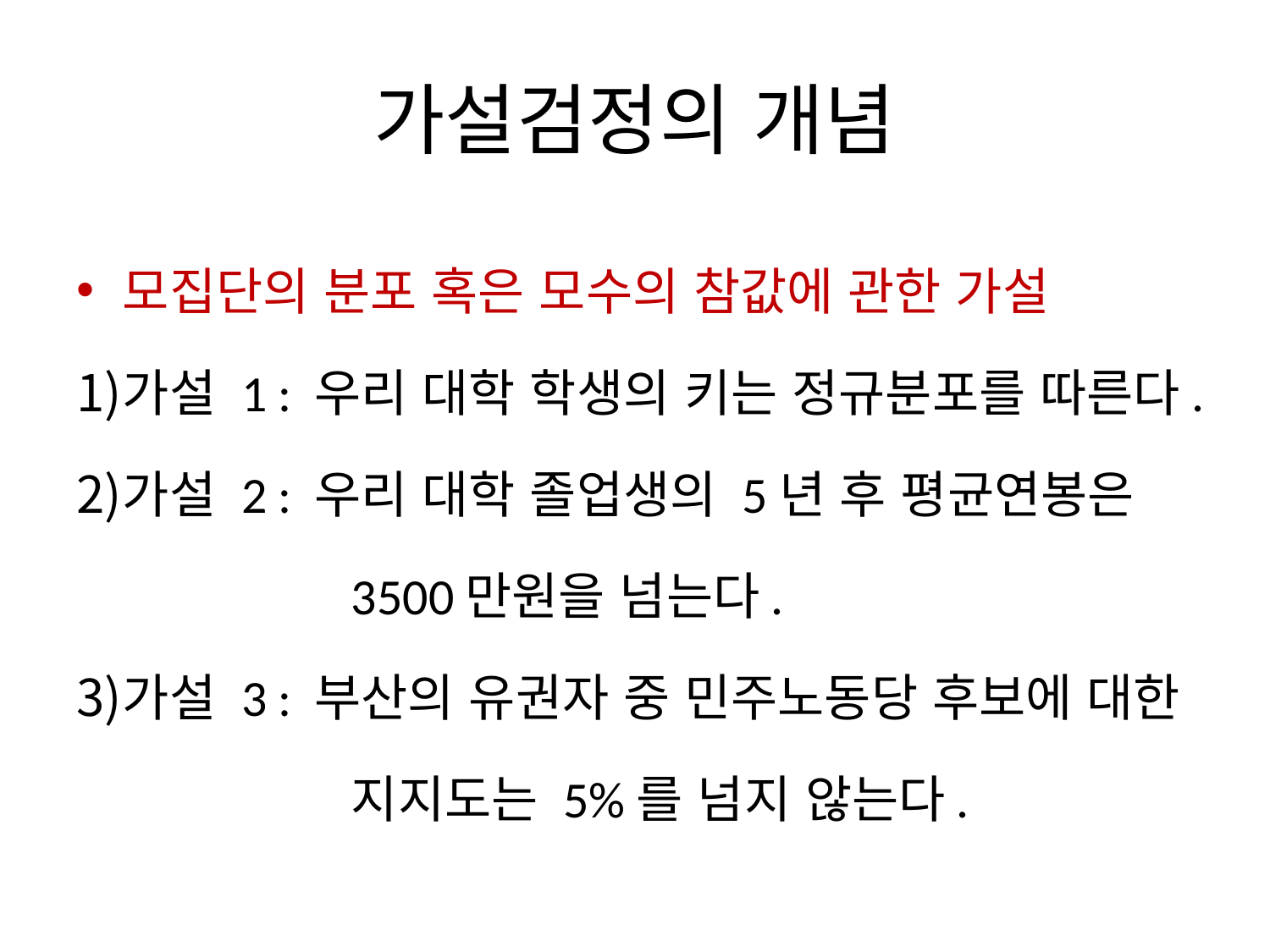

# 가설검정의 개념
모집단의 분포 혹은 모수의 참값에 관한 가설
가설 1 : 우리 대학 학생의 키는 정규분포를 따른다.
가설 2 : 우리 대학 졸업생의 5년 후 평균연봉은
			3500만원을 넘는다.
가설 3 : 부산의 유권자 중 민주노동당 후보에 대한
			지지도는 5%를 넘지 않는다.